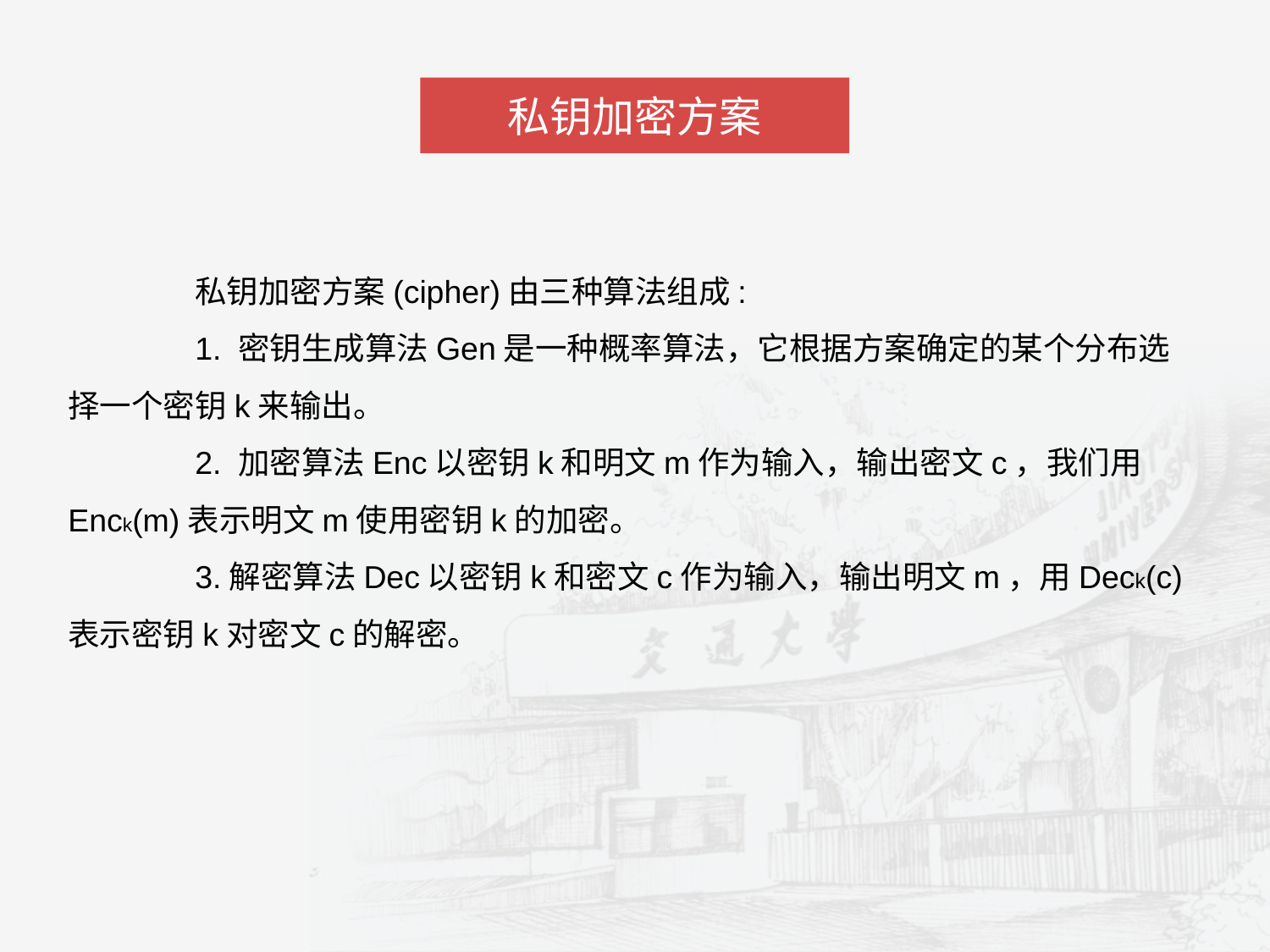

私钥加密方案
	私钥加密方案(cipher)由三种算法组成:
	1. 密钥生成算法Gen是一种概率算法，它根据方案确定的某个分布选择一个密钥k来输出。
	2. 加密算法Enc以密钥k和明文m作为输入，输出密文c，我们用Enck(m)表示明文m使用密钥k的加密。
	3.解密算法Dec以密钥k和密文c作为输入，输出明文m，用Deck(c)表示密钥k对密文c的解密。